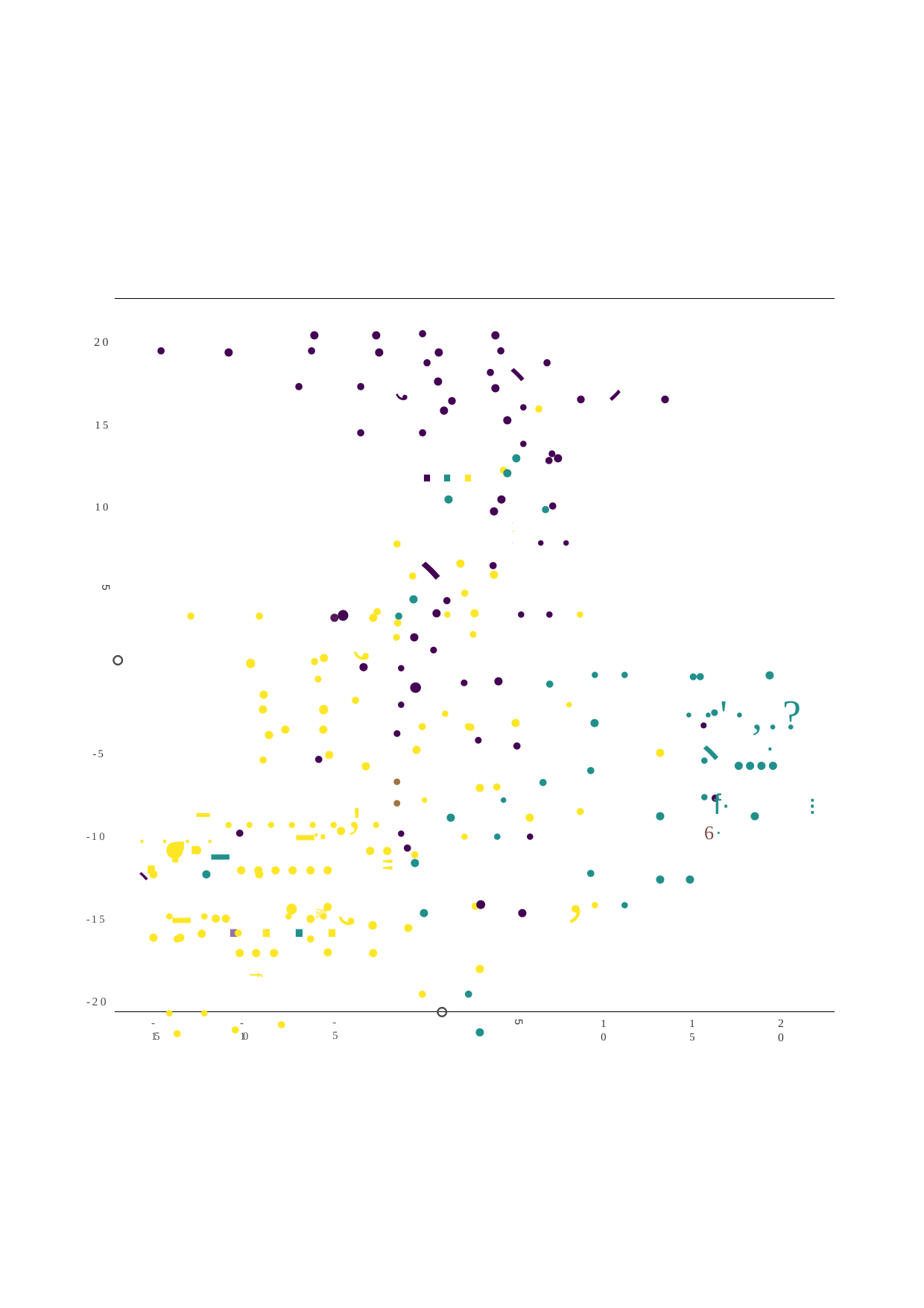

、••

．．．．．．．．．．
20
．．．．．．
．．． ．．．．．
．、．
．，
...．．、．•• ．
15
．．．．
．．．
．．••：•
．．
．．	．
10
. 1
．．．．
.
．•．•••．•．． ．
5
．．．．
．．．．
．．．．．
．．．．
．•••
．
．．6·
，．．
．
．．．•．•．•．．．．．，．．
．．．．．．
。
••．．••
． ．	．•••
．
··'·,.?
．、.．f·．·: ．．
．．
．．．．
..．-.·'..．...．. ．
••••
-5
. -.....
-......,.
.•·-......
....、
·
．．．．．
-10
••．••••．．
．＂
．
．．
••
．
詹
，
-15
．
.	. .  . .
f
』
．
-20
。

-5
20
-15
-10
10
15
5